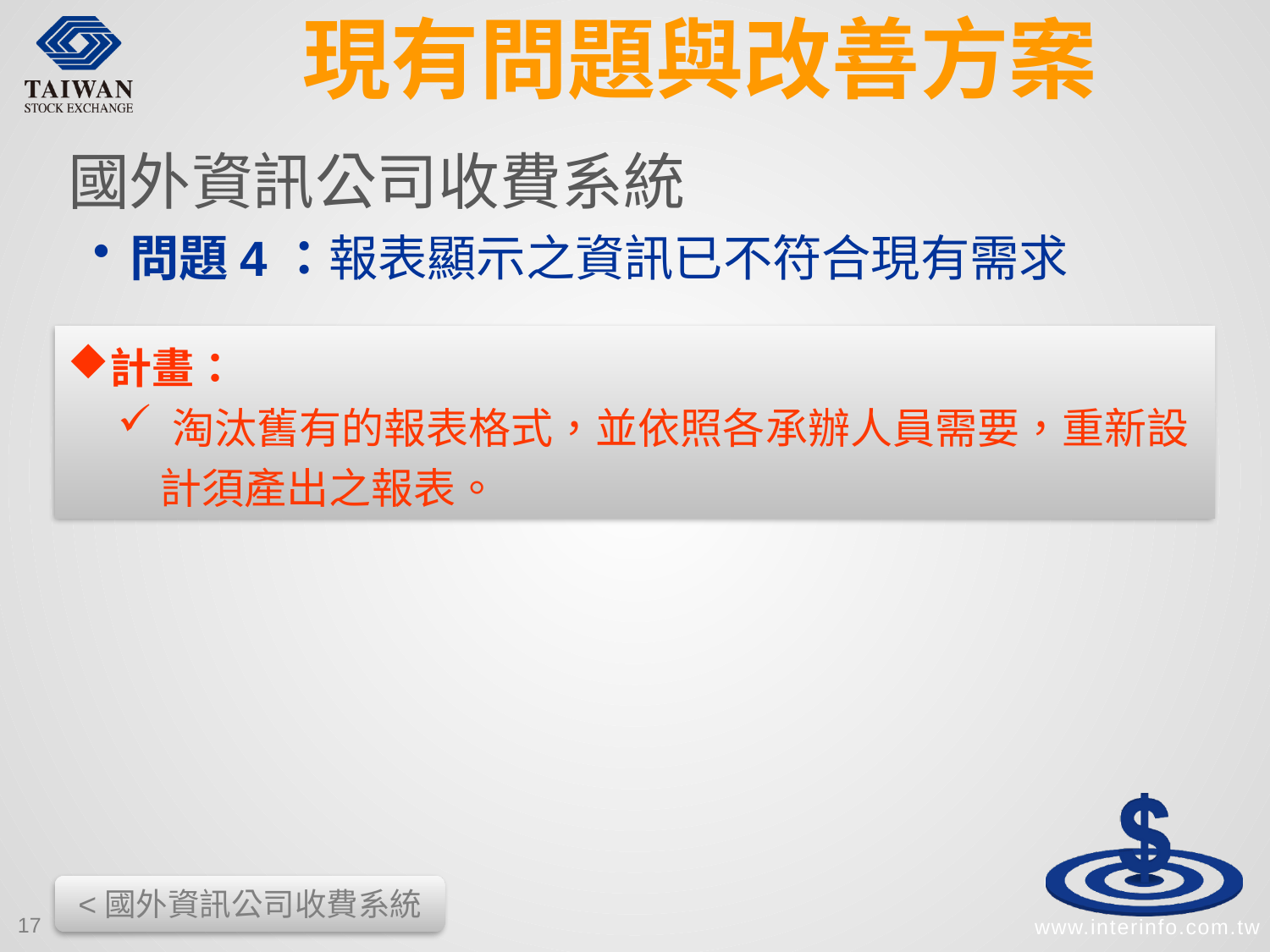

# 現有問題與改善方案
國外資訊公司收費系統
問題4：報表顯示之資訊已不符合現有需求
計畫：
 淘汰舊有的報表格式，並依照各承辦人員需要，重新設
   計須產出之報表。
<國外資訊公司收費系統